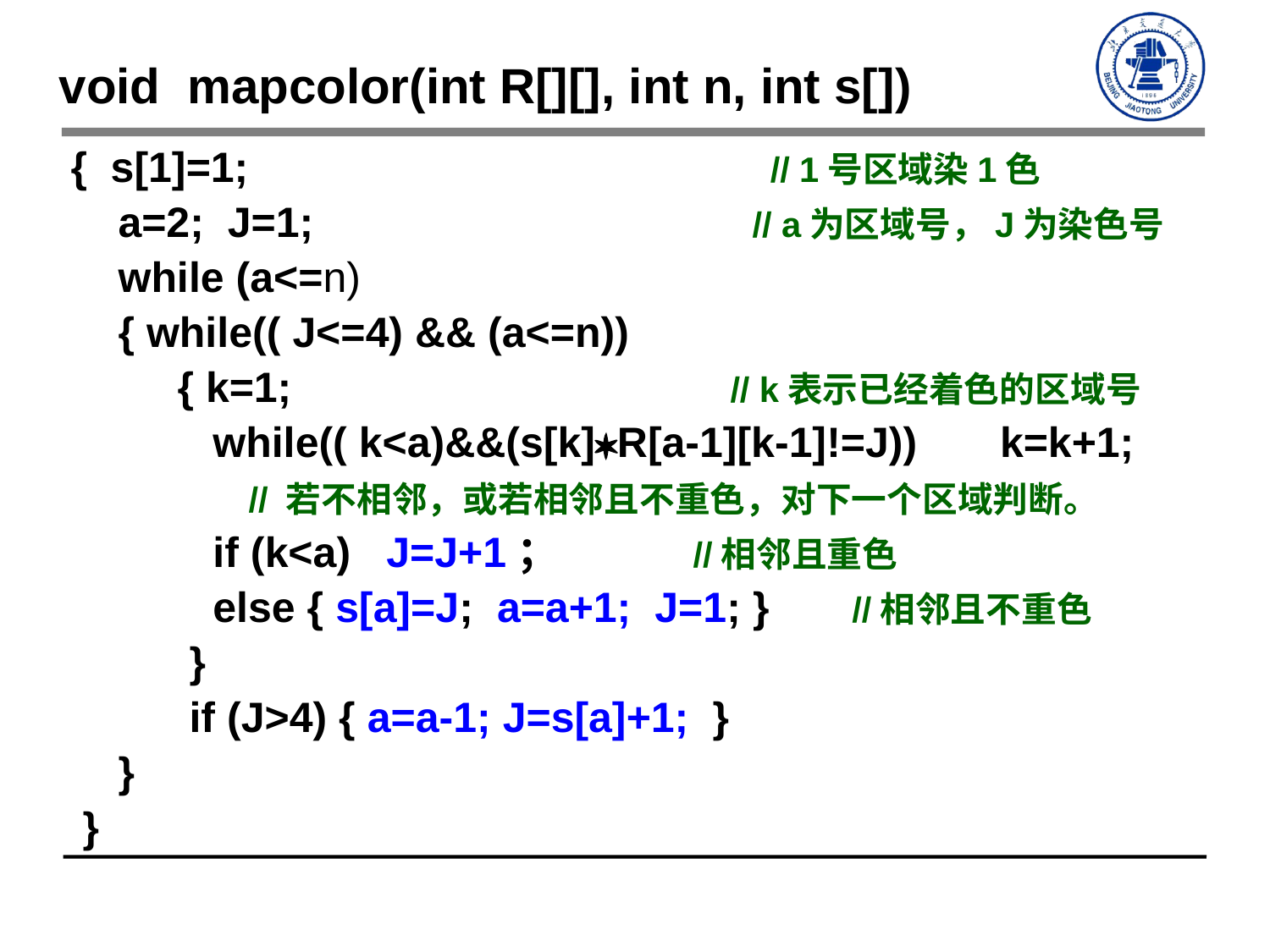

# void  mapcolor(int R[][], int n, int s[])
{  s[1]=1;                                            // 1号区域染1色
    a=2;  J=1;                                     // a为区域号，J为染色号
    while (a<=n)
    { while(( J<=4) && (a<=n))
         { k=1;                                     // k表示已经着色的区域号
            while(( k<a)&&(s[k]∗R[a-1][k-1]!=J))       k=k+1;
               // 若不相邻，或若相邻且不重色，对下一个区域判断。
            if (k<a)   J=J+1；             //相邻且重色
            else { s[a]=J;  a=a+1;  J=1; }       //相邻且不重色
          }
          if (J>4) { a=a-1; J=s[a]+1;  }
    }
 }